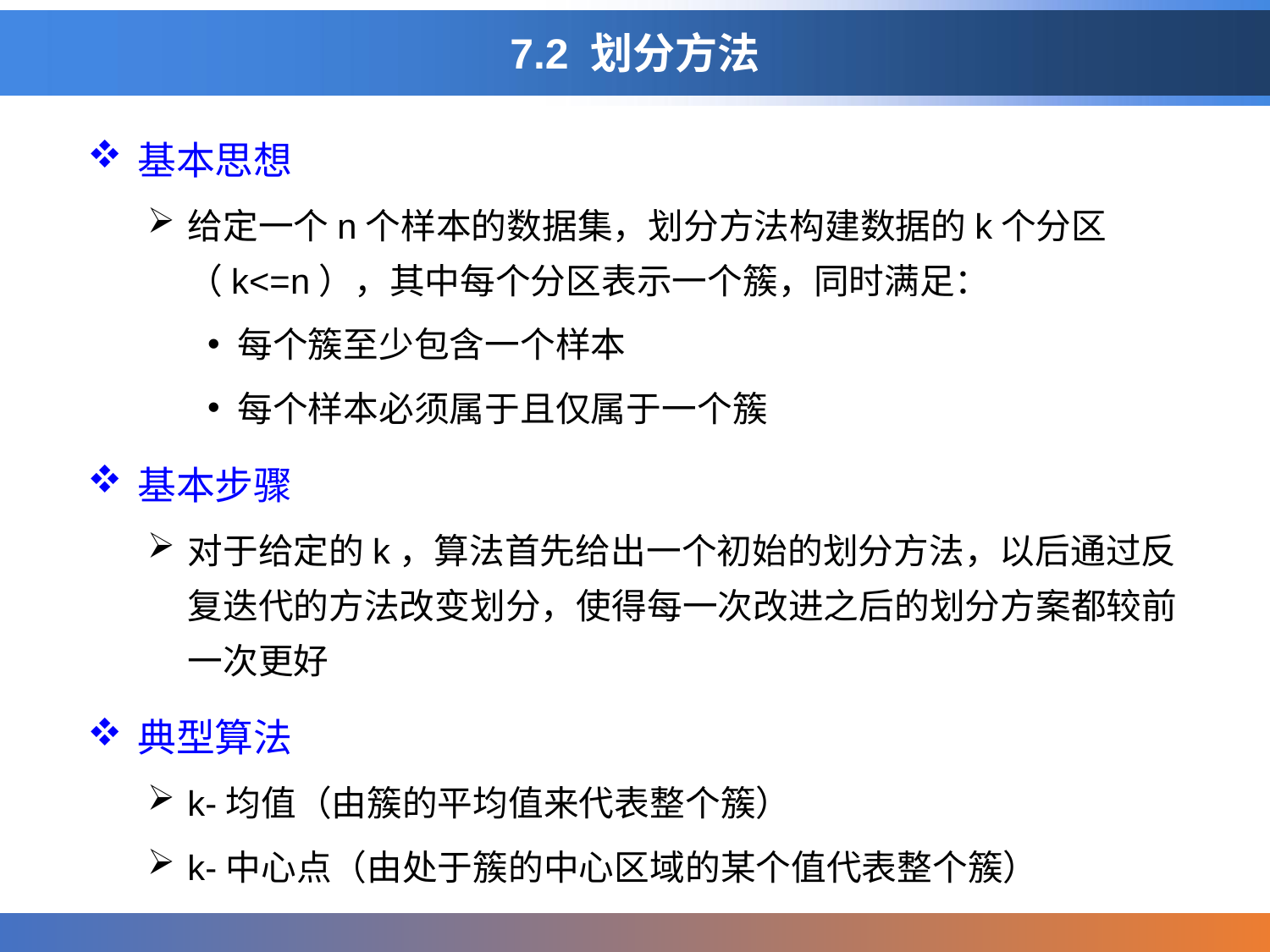

# 7.2 划分方法
基本思想
给定一个n个样本的数据集，划分方法构建数据的k个分区（k<=n），其中每个分区表示一个簇，同时满足：
每个簇至少包含一个样本
每个样本必须属于且仅属于一个簇
基本步骤
对于给定的k，算法首先给出一个初始的划分方法，以后通过反复迭代的方法改变划分，使得每一次改进之后的划分方案都较前一次更好
典型算法
k-均值（由簇的平均值来代表整个簇）
k-中心点（由处于簇的中心区域的某个值代表整个簇）